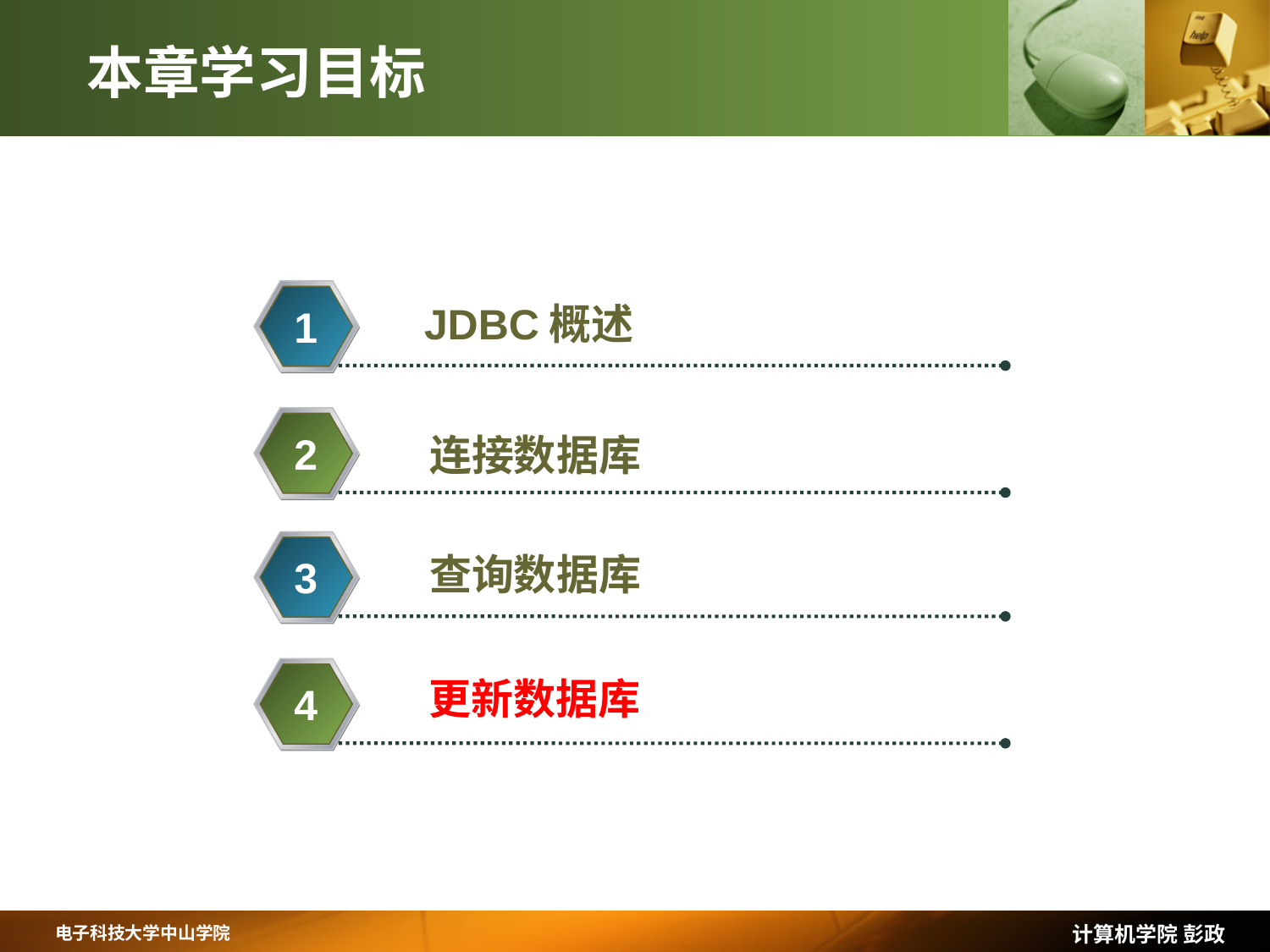

# 本章学习目标

JDBC概述
1

2
连接数据库

查询数据库
3

更新数据库
4

计算机学院 彭政
电子科技大学中山学院